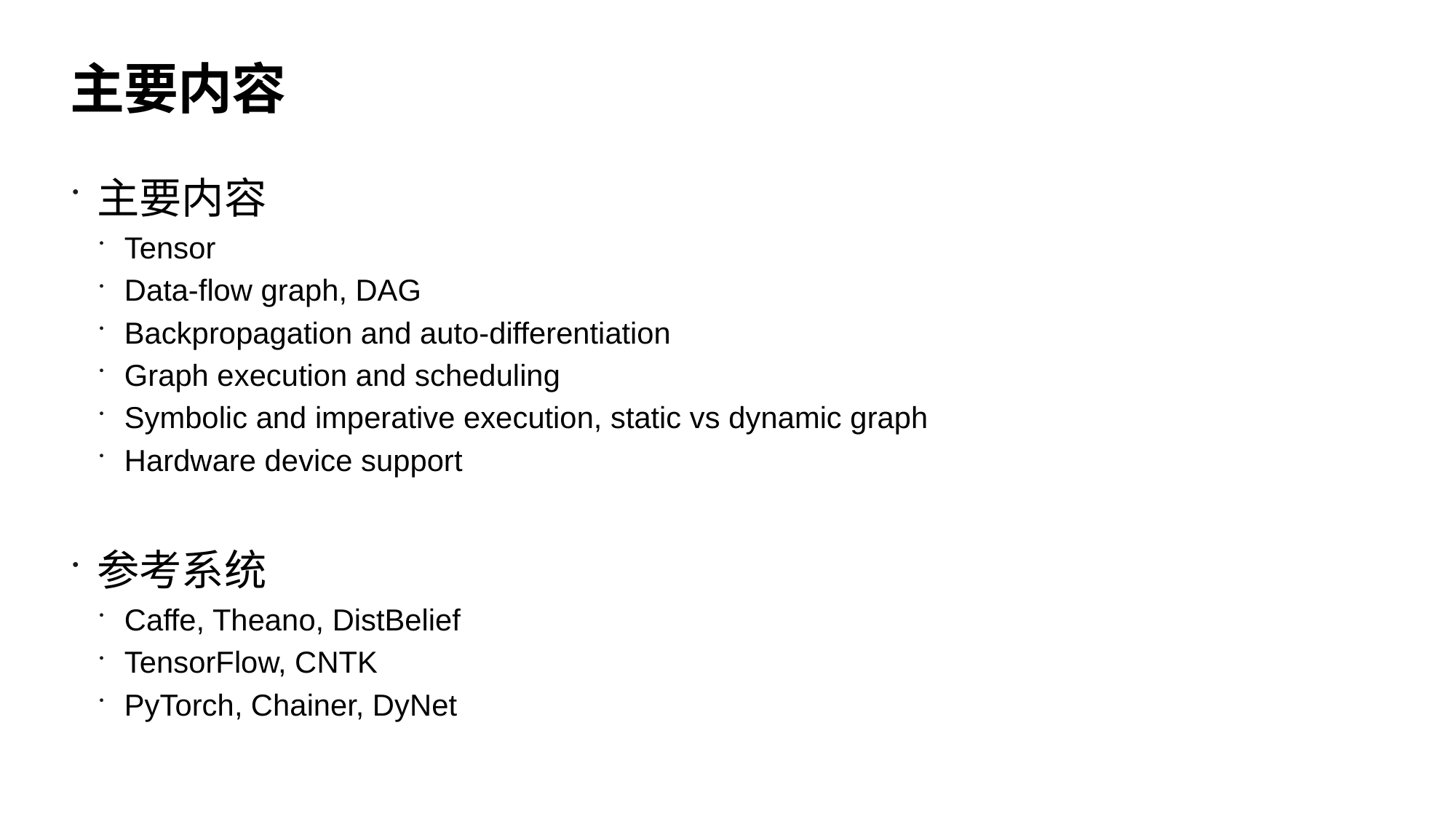

# 主要内容
主要内容
Tensor
Data-flow graph, DAG
Backpropagation and auto-differentiation
Graph execution and scheduling
Symbolic and imperative execution, static vs dynamic graph
Hardware device support

参考系统
Caffe, Theano, DistBelief
TensorFlow, CNTK
PyTorch, Chainer, DyNet